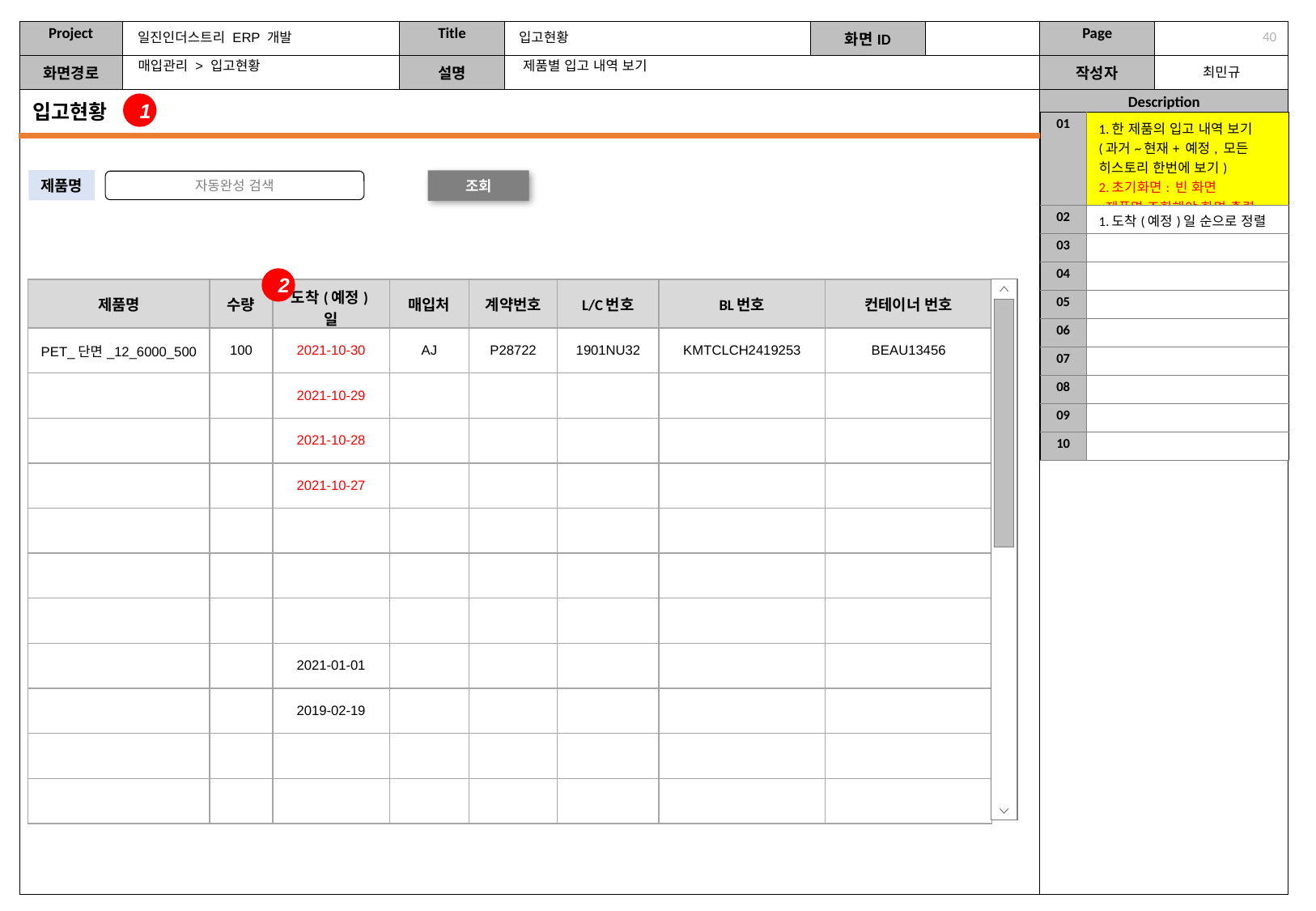

일진인더스트리 ERP 개발

입고현황
40
매입관리 > 입고현황
제품별 입고 내역 보기

입고현황
1
| 01 | 1.한 제품의 입고 내역 보기 (과거~현재+ 예정, 모든 히스토리 한번에 보기) 2.초기화면: 빈 화면 -제품명 조회해야 화면 출력 |
| --- | --- |
| 02 | 1.도착(예정)일 순으로 정렬 |
| 03 |  |
| 04 |  |
| 05 |  |
| 06 |  |
| 07 |  |
| 08 |  |
| 09 |  |
| 10 |  |
제품명
조회
자동완성 검색
2
| 제품명 | 수량 | 도착(예정)일 | 매입처 | 계약번호 | L/C번호 | BL번호 | 컨테이너 번호 |
| --- | --- | --- | --- | --- | --- | --- | --- |
| PET\_단면\_12\_6000\_500 | 100 | 2021-10-30 | AJ | P28722 | 1901NU32 | KMTCLCH2419253 | BEAU13456 |
|  |  | 2021-10-29 |  |  |  |  |  |
|  |  | 2021-10-28 |  |  |  |  |  |
|  |  | 2021-10-27 |  |  |  |  |  |
|  |  |  |  |  |  |  |  |
|  |  |  |  |  |  |  |  |
|  |  |  |  |  |  |  |  |
|  |  | 2021-01-01 |  |  |  |  |  |
|  |  | 2019-02-19 |  |  |  |  |  |
|  |  |  |  |  |  |  |  |
|  |  |  |  |  |  |  |  |